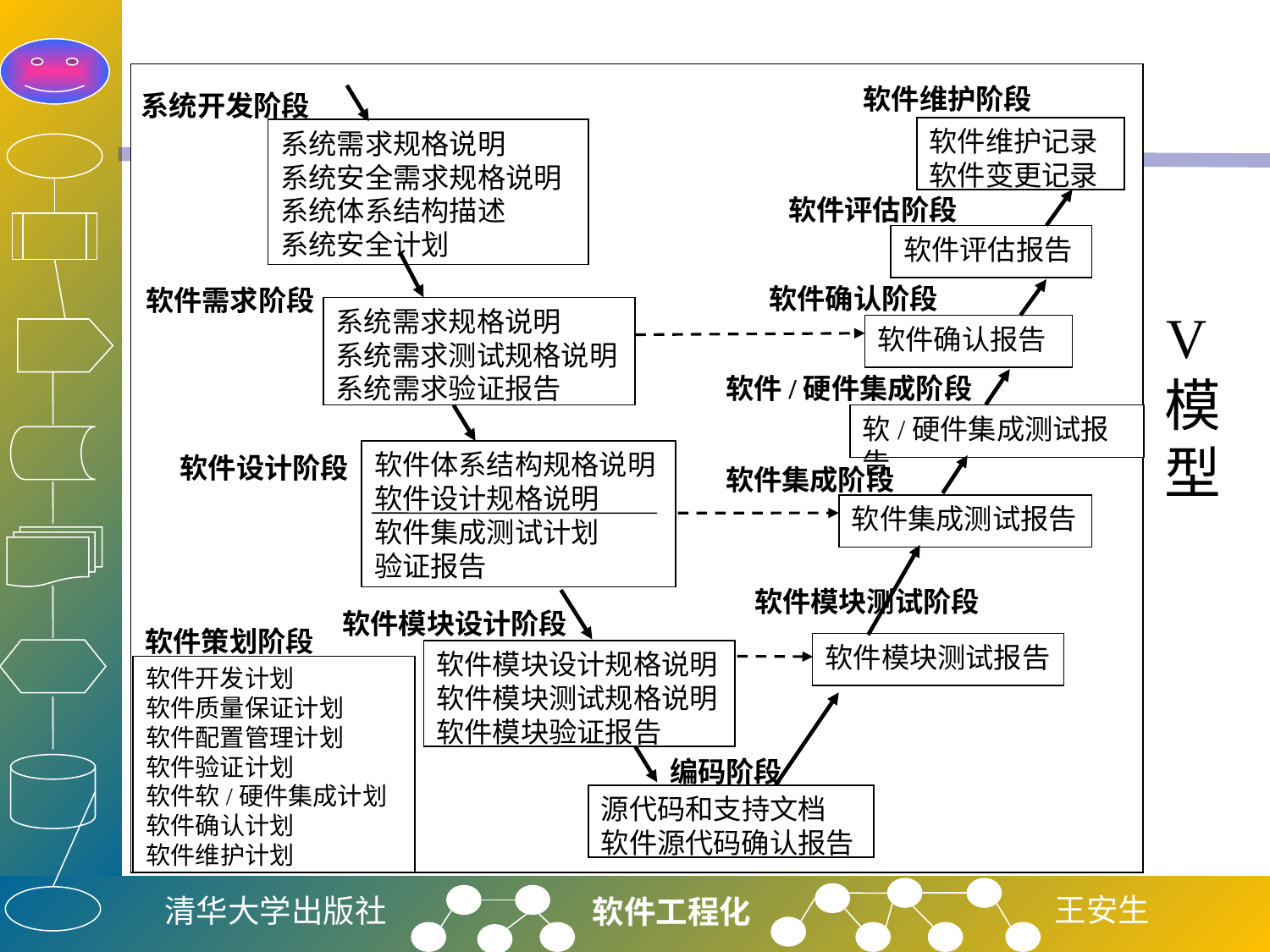

软件维护阶段
系统开发阶段

软件维护记录
软件变更记录
系统需求规格说明
系统安全需求规格说明
系统体系结构描述
系统安全计划

软件评估阶段

软件评估报告

软件确认阶段
软件需求阶段

系统需求规格说明
系统需求测试规格说明
系统需求验证报告
软件确认报告

软件/硬件集成阶段

软/硬件集成测试报告
软件体系结构规格说明
软件设计规格说明
软件集成测试计划
验证报告

软件设计阶段

软件集成阶段
软件集成测试报告

软件模块测试阶段

软件模块设计阶段
软件策划阶段
软件模块测试报告
软件模块设计规格说明
软件模块测试规格说明
软件模块验证报告

软件开发计划
软件质量保证计划
软件配置管理计划
软件验证计划
软件软/硬件集成计划
软件确认计划
软件维护计划

编码阶段
源代码和支持文档
软件源代码确认报告
# V模型